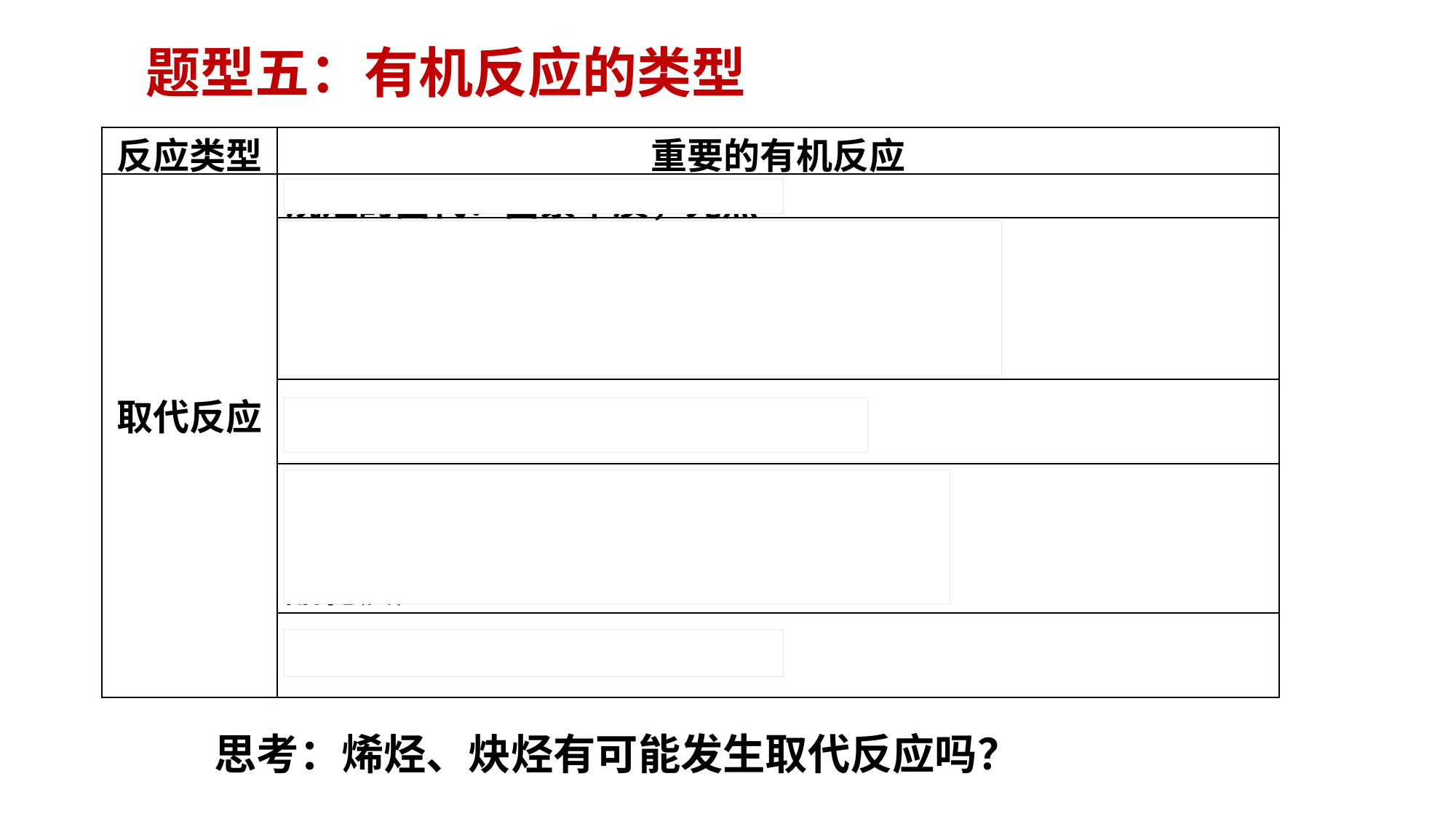

题型五：有机反应的类型
七、有机反应的类型
| 反应类型 | 重要的有机反应 |
| --- | --- |
| 取代反应 | 烷烃的卤代：卤素单质，光照 |
|  | 苯环上的卤代：条件不同，取代位置不同 苯环上的硝化（甲苯生成TNT）： 苯环上的磺化： |
|  | 卤代烃的水解：NaOH水溶液，加热 |
|  | 醇的分子间脱水： 醇与氢卤酸的取代反应： 酯化反应： |
|  | 酚与溴水的反应： |

思考：烯烃、炔烃有可能发生取代反应吗？